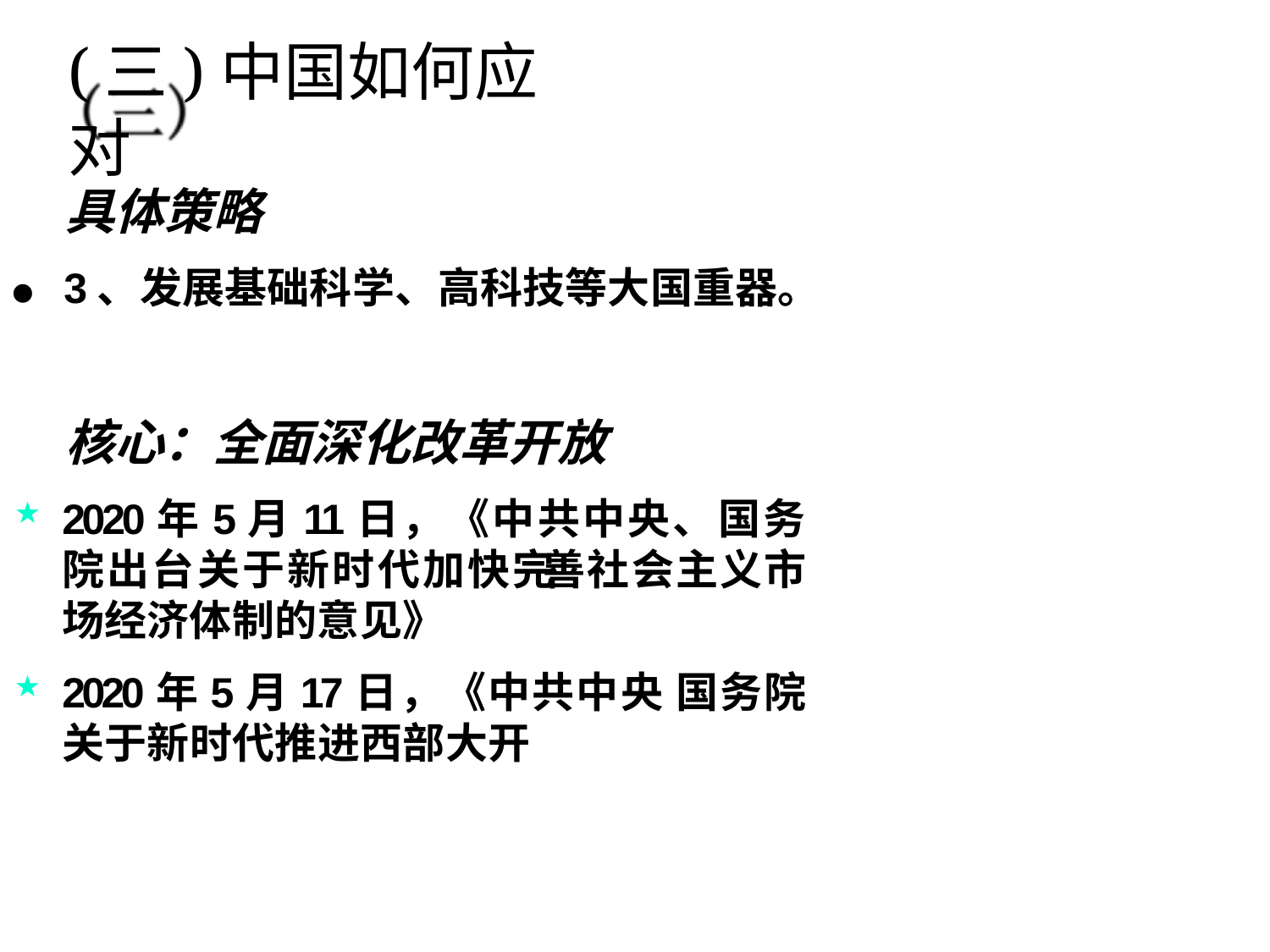

# (三)中国如何应对
具体策略
⚫	3、发展基础科学、高科技等大国重器。

核心：全面深化改革开放
2020年5月11日，《中共中央、国务院出台关于新时代加快完 善社会主义市场经济体制的意见》
2020年5月17日，《中共中央 国务院关于新时代推进西部大开